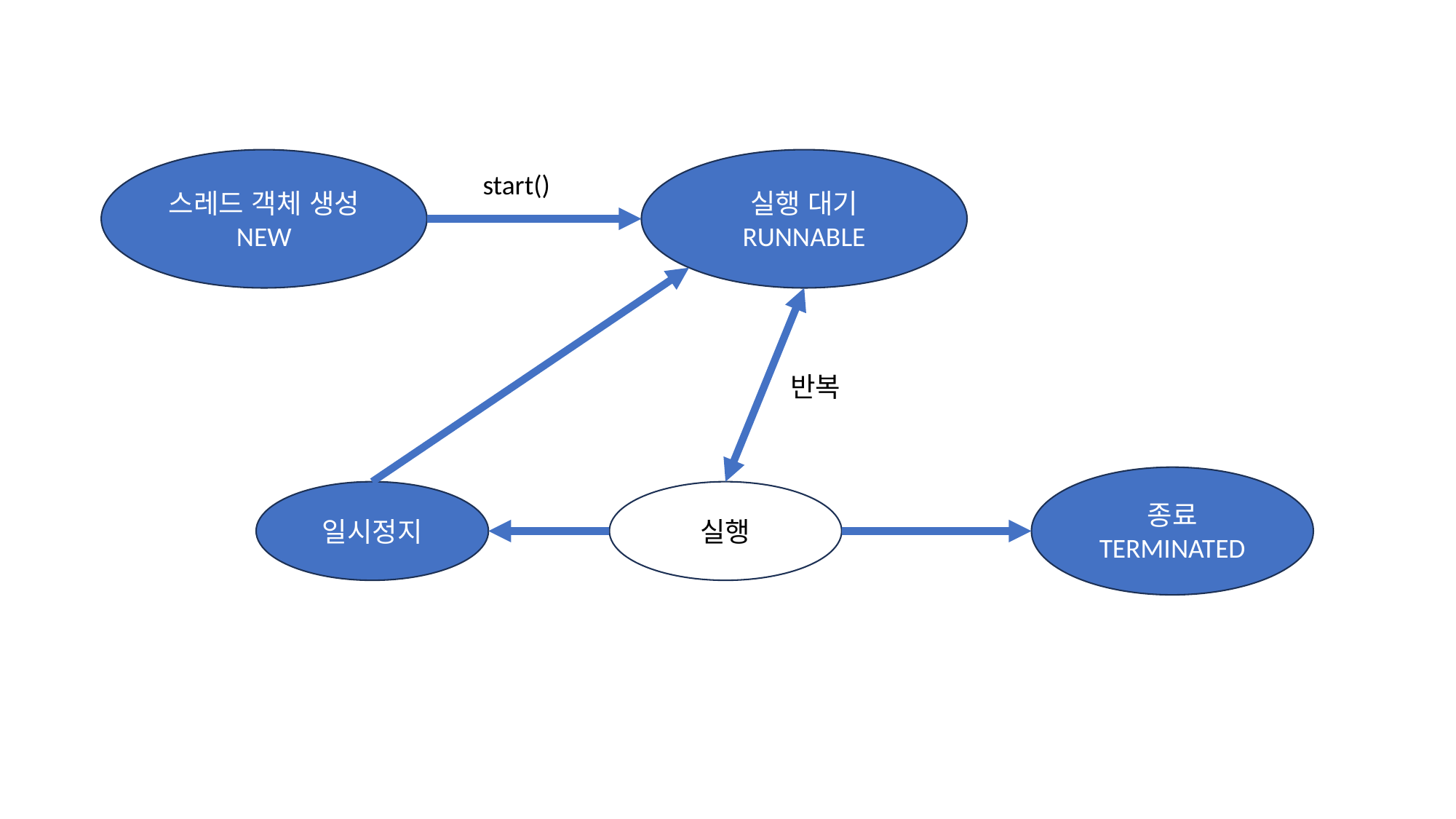

스레드 객체 생성
NEW
실행 대기
RUNNABLE
start()
반복
종료
TERMINATED
일시정지
실행